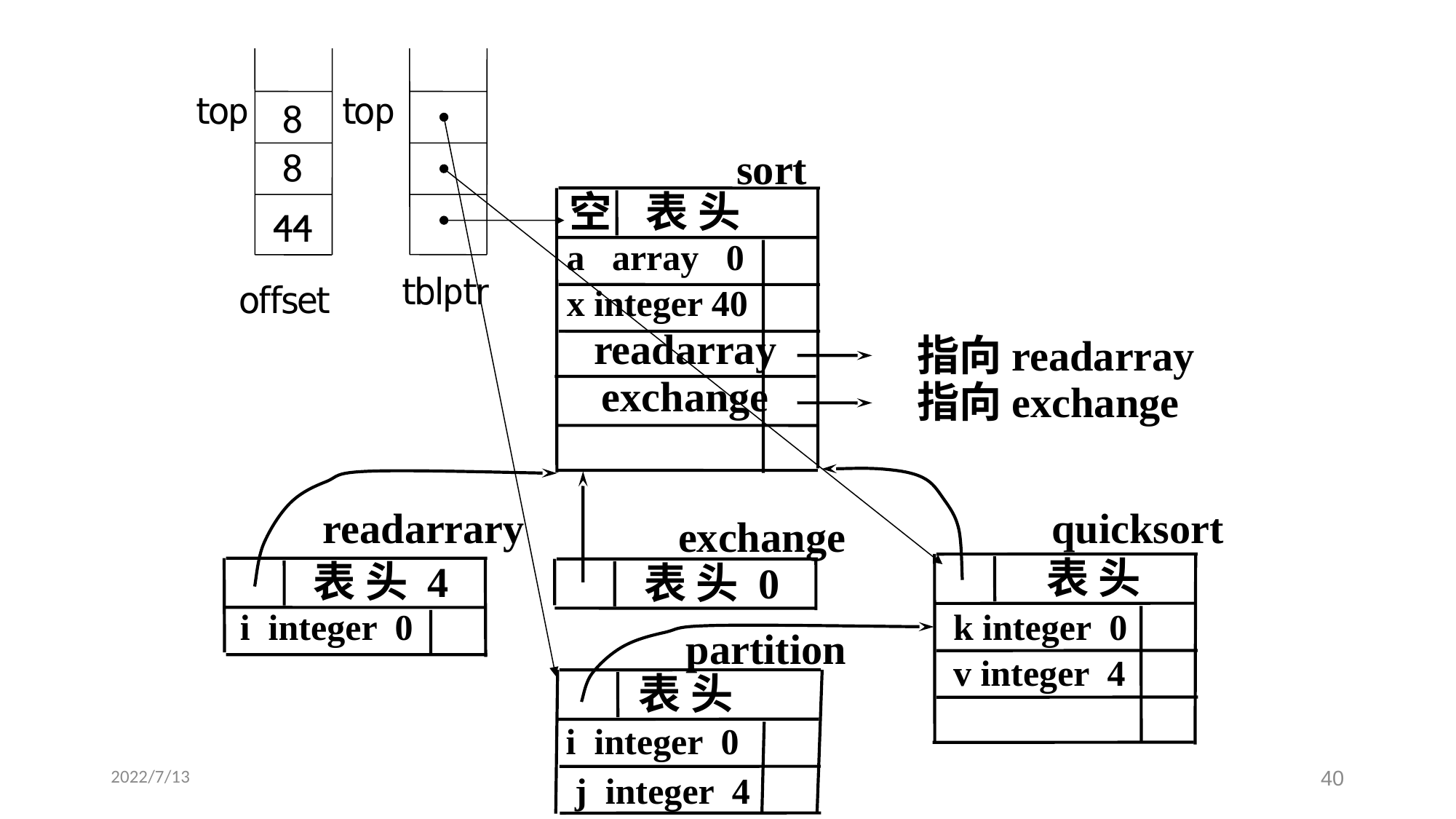

top
top

8

sort
8

空
表 头

44

a   array   0

tblptr
offset
x integer 40

readarray
指向readarray

exchange
指向exchange

readarrary
quicksort
exchange
表 头
表 头 4
表 头 0

i  integer  0
k integer  0

partition

v integer  4

表 头

i  integer  0

2022/7/13
40
j  integer  4